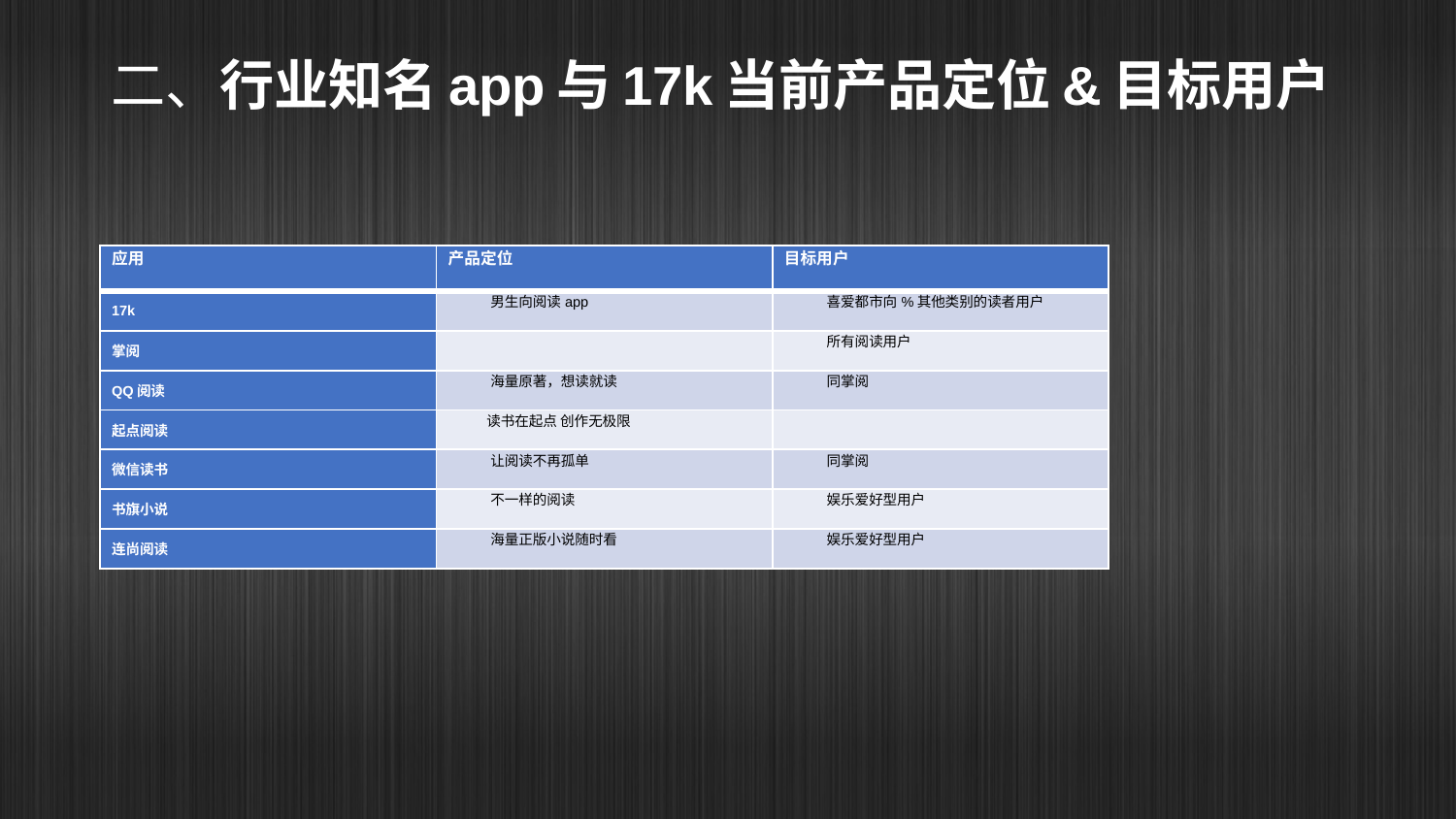

# 二、行业知名app与17k当前产品定位&目标用户
| 应用 | 产品定位 | 目标用户 |
| --- | --- | --- |
| 17k | 男生向阅读app | 喜爱都市向%其他类别的读者用户 |
| 掌阅 |  | 所有阅读用户 |
| QQ阅读 | 海量原著，想读就读 | 同掌阅 |
| 起点阅读 | 读书在起点 创作无极限 |  |
| 微信读书 | 让阅读不再孤单 | 同掌阅 |
| 书旗小说 | 不一样的阅读 | 娱乐爱好型用户 |
| 连尚阅读 | 海量正版小说随时看 | 娱乐爱好型用户 |